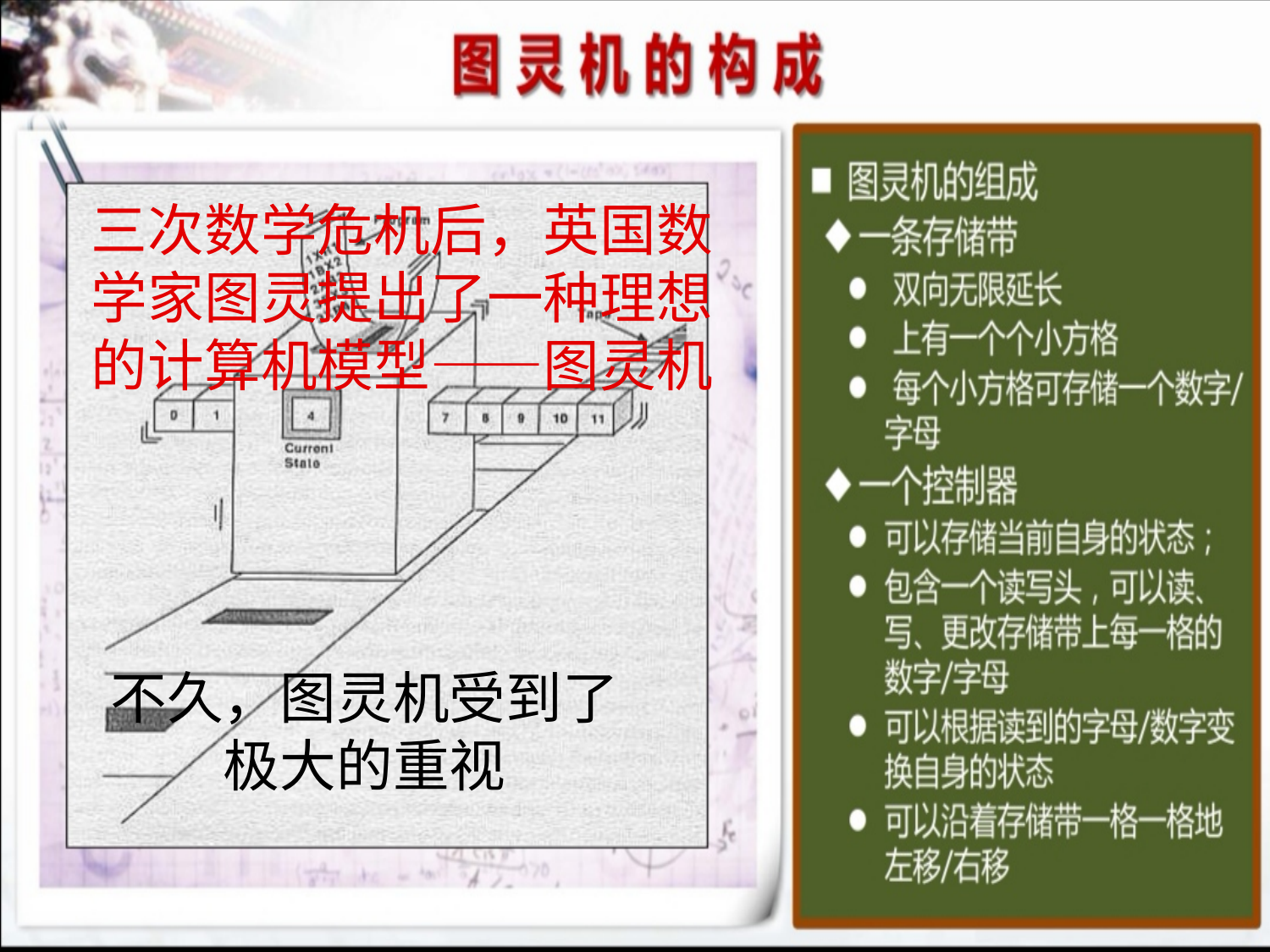

# 三次数学危机后，英国数学家图灵提出了一种理想的计算机模型——图灵机
不久，图灵机受到了极大的重视